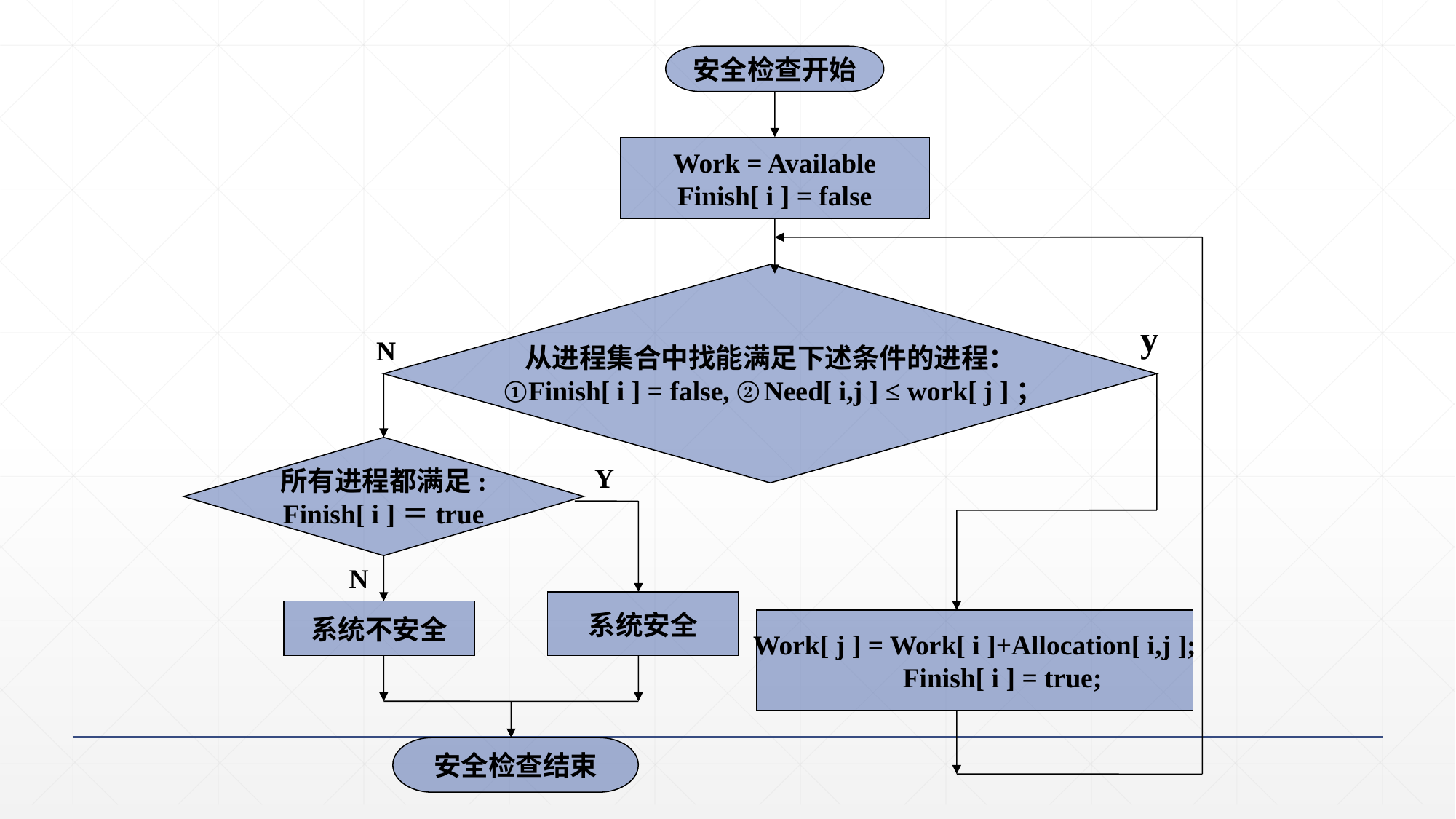

安全检查开始

Work = Available
Finish[ i ] = false

从进程集合中找能满足下述条件的进程：
 ①Finish[ i ] = false, ②Need[ i,j ] ≤ work[ j ]；
y
N

所有进程都满足:
Finish[ i ]＝true
Y

N
系统安全
系统不安全
Work[ j ] = Work[ i ]+Allocation[ i,j ];
        Finish[ i ] = true;

安全检查结束